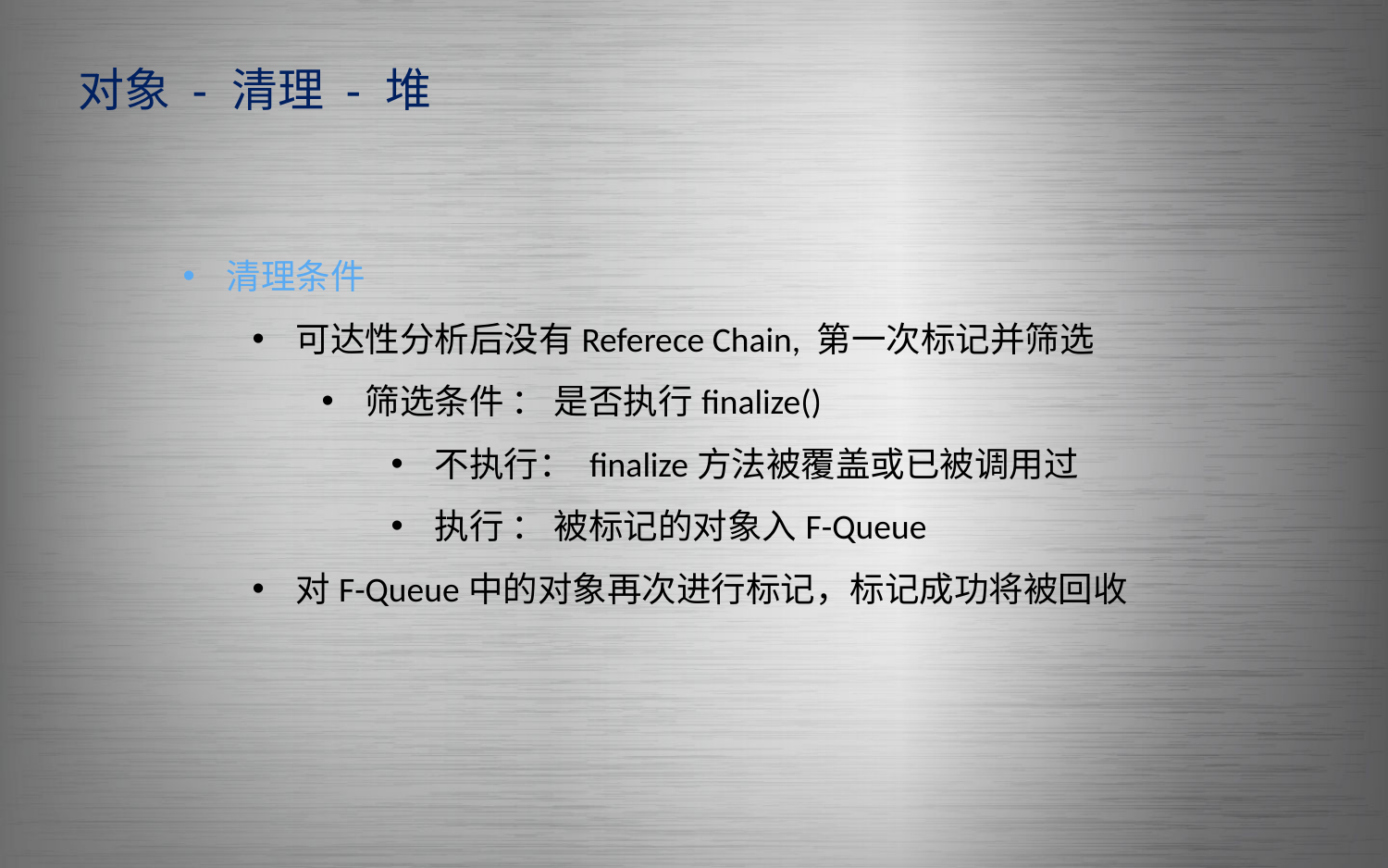

对象 - 清理 - 堆
清理条件
可达性分析后没有Referece Chain, 第一次标记并筛选
筛选条件 ： 是否执行finalize()
不执行： finalize方法被覆盖或已被调用过
执行 ： 被标记的对象入F-Queue
对F-Queue中的对象再次进行标记，标记成功将被回收